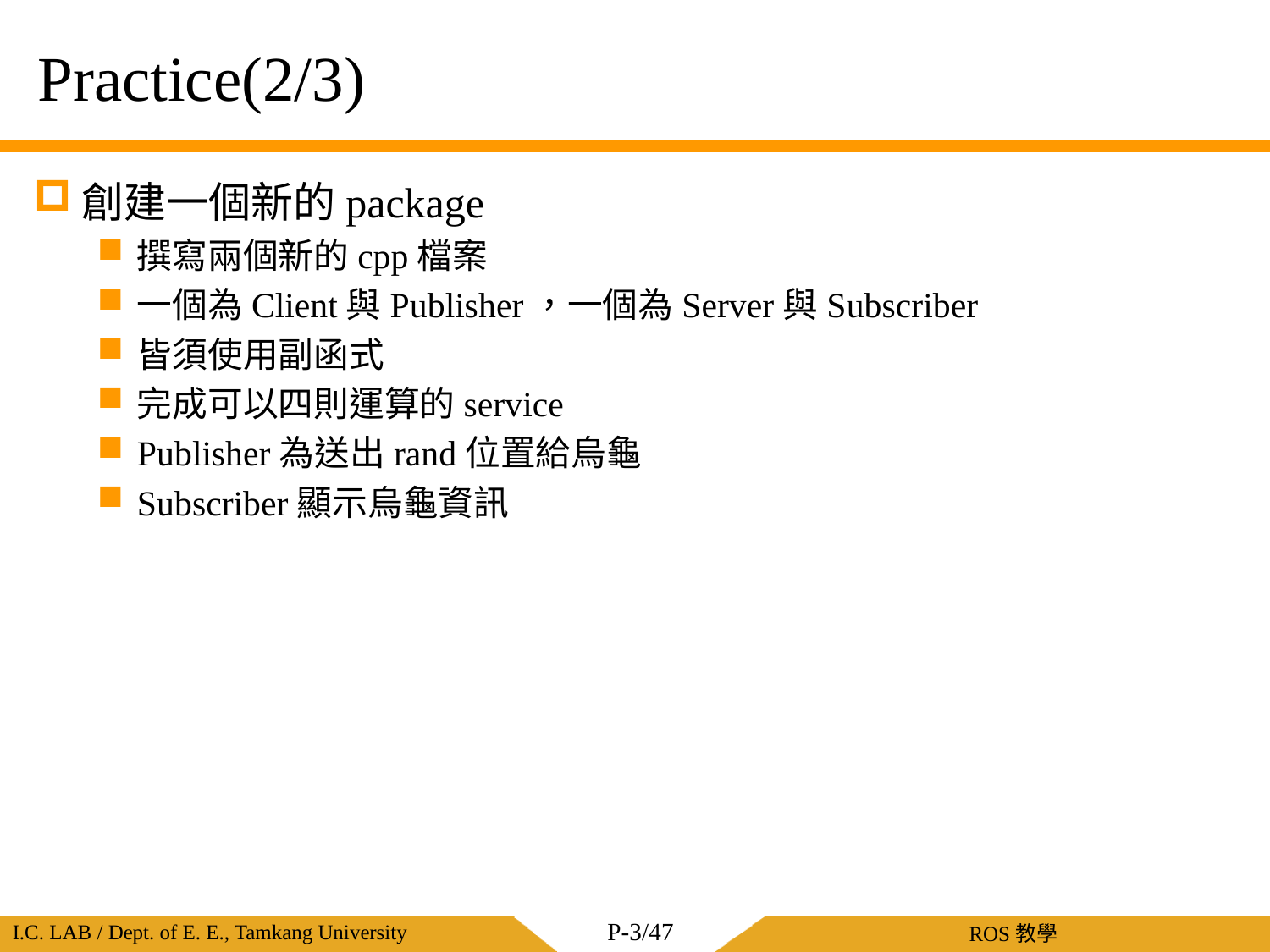

# Practice(2/3)
創建一個新的package
撰寫兩個新的cpp檔案
一個為Client與Publisher，一個為Server與Subscriber
皆須使用副函式
完成可以四則運算的service
Publisher為送出rand位置給烏龜
Subscriber顯示烏龜資訊